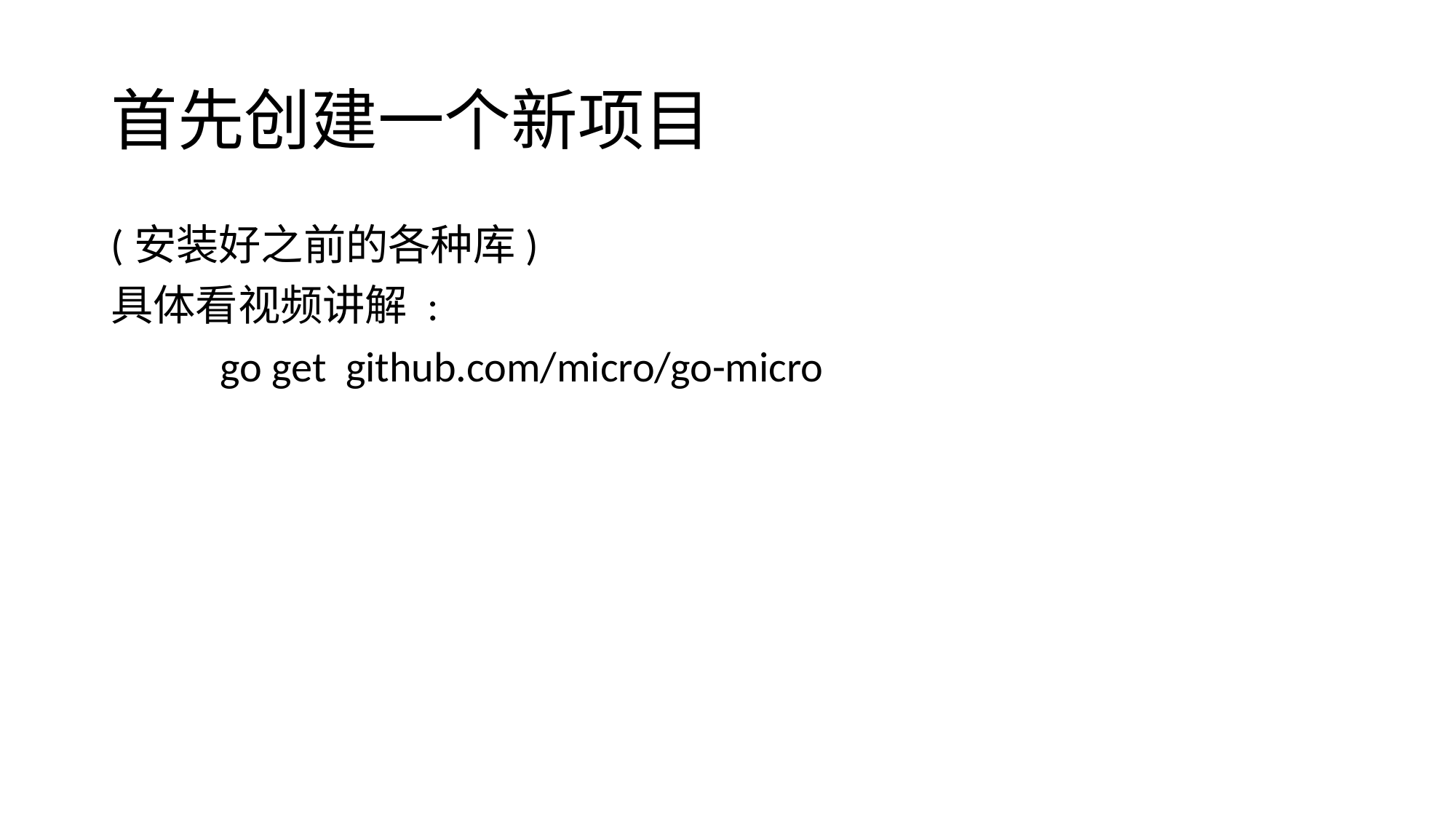

# 首先创建一个新项目
(安装好之前的各种库)
具体看视频讲解 :
	go get  github.com/micro/go-micro